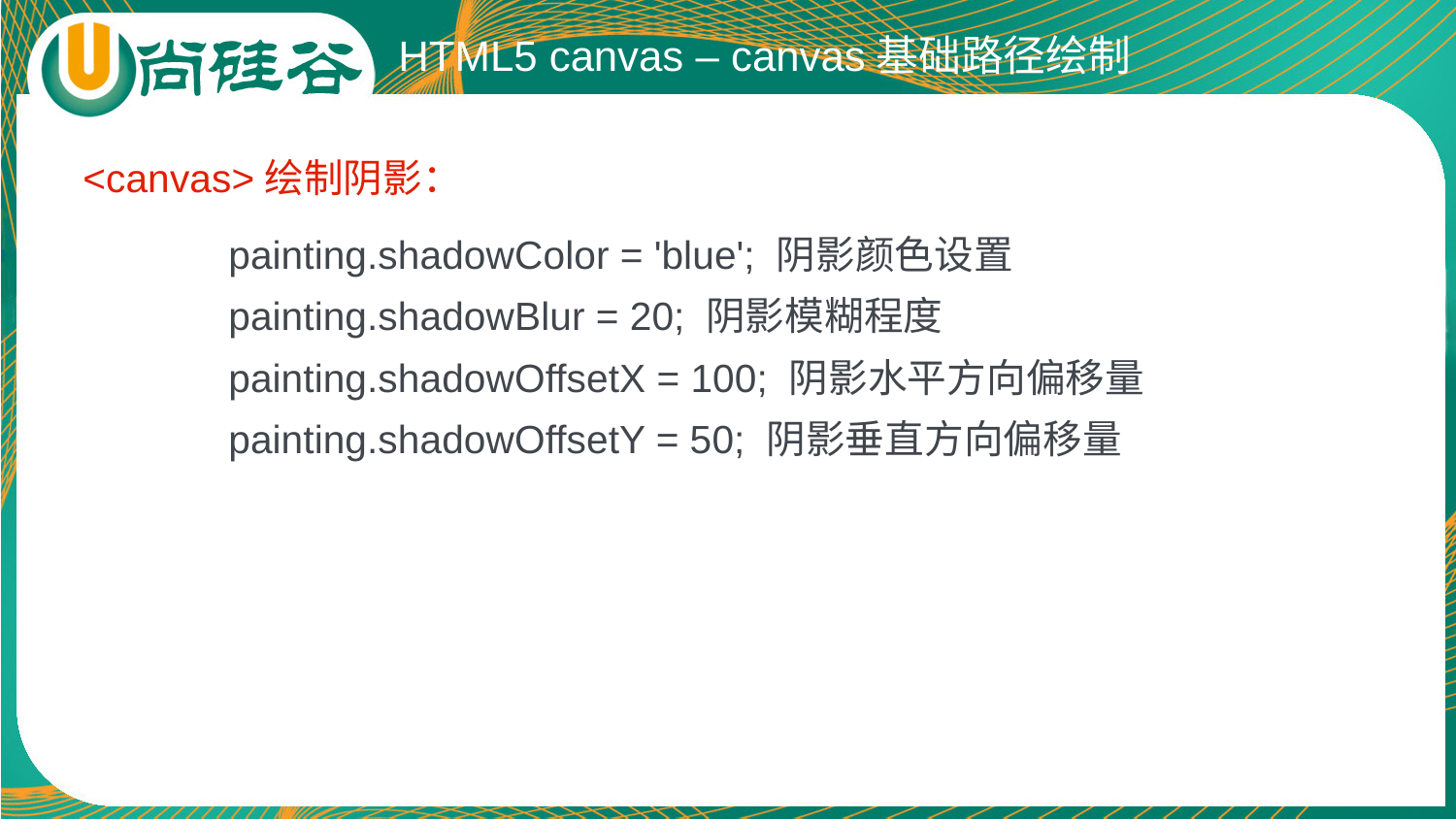

# HTML5 canvas – canvas基础路径绘制
<canvas>绘制阴影：
	painting.shadowColor = 'blue'; 阴影颜色设置
	painting.shadowBlur = 20; 阴影模糊程度
	painting.shadowOffsetX = 100; 阴影水平方向偏移量
	painting.shadowOffsetY = 50; 阴影垂直方向偏移量